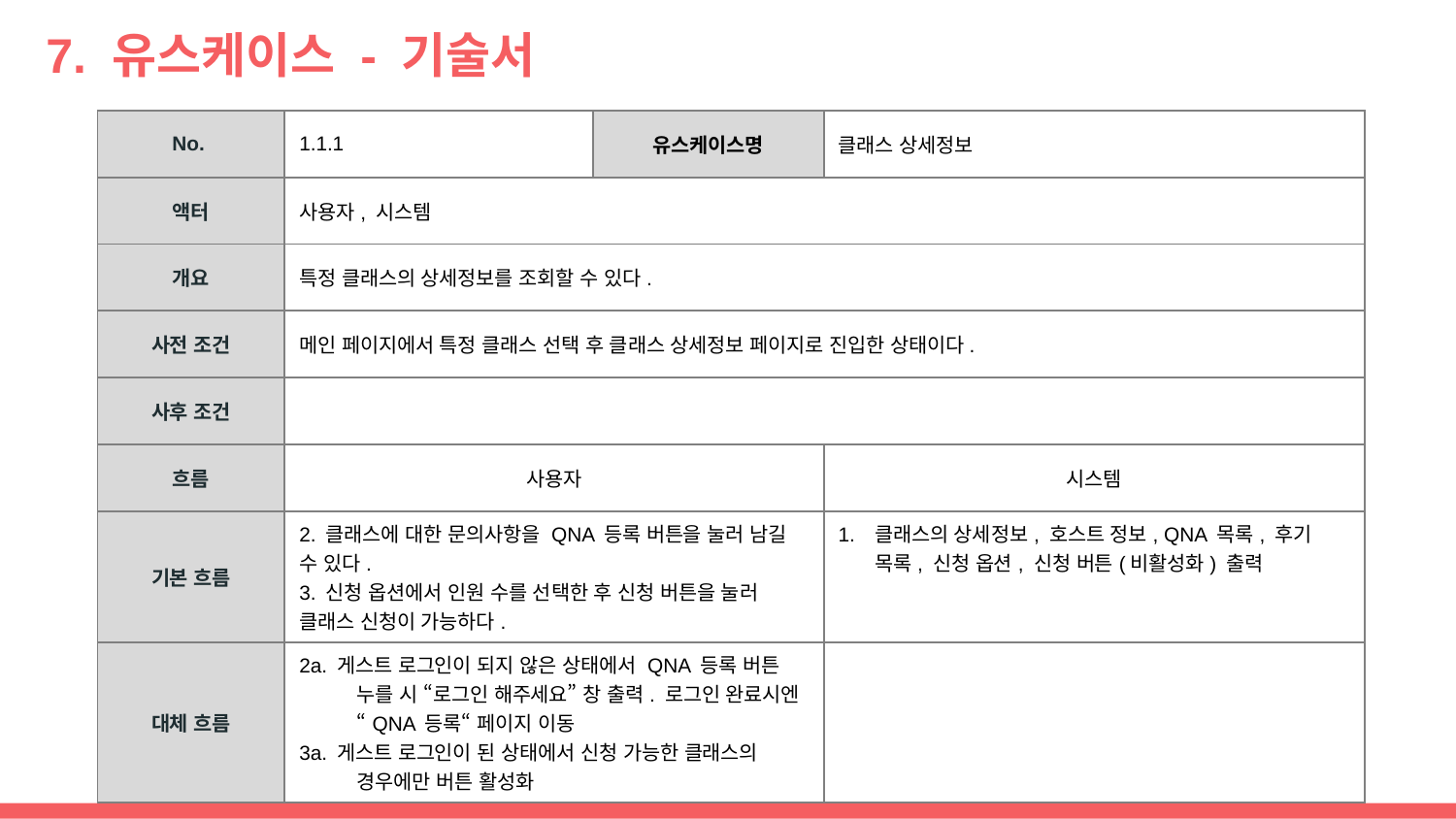

# 7. 유스케이스 - 기술서
| No. | 1.1.1 | 유스케이스명 | 클래스 상세정보 |
| --- | --- | --- | --- |
| 액터 | 사용자, 시스템 |  |  |
| 개요 | 특정 클래스의 상세정보를 조회할 수 있다. |  |  |
| 사전 조건 | 메인 페이지에서 특정 클래스 선택 후 클래스 상세정보 페이지로 진입한 상태이다. |  |  |
| 사후 조건 |  |  |  |
| 흐름 | 사용자 |  | 시스템 |
| 기본 흐름 | 2. 클래스에 대한 문의사항을 QNA 등록 버튼을 눌러 남길 수 있다. 3. 신청 옵션에서 인원 수를 선택한 후 신청 버튼을 눌러 클래스 신청이 가능하다. |  | 클래스의 상세정보, 호스트 정보, QNA 목록, 후기 목록, 신청 옵션, 신청 버튼(비활성화) 출력 |
| 대체 흐름 | 2a. 게스트 로그인이 되지 않은 상태에서 QNA 등록 버튼 누를 시 “로그인 해주세요” 창 출력. 로그인 완료시엔 “QNA 등록“ 페이지 이동 3a. 게스트 로그인이 된 상태에서 신청 가능한 클래스의 경우에만 버튼 활성화 |  |  |